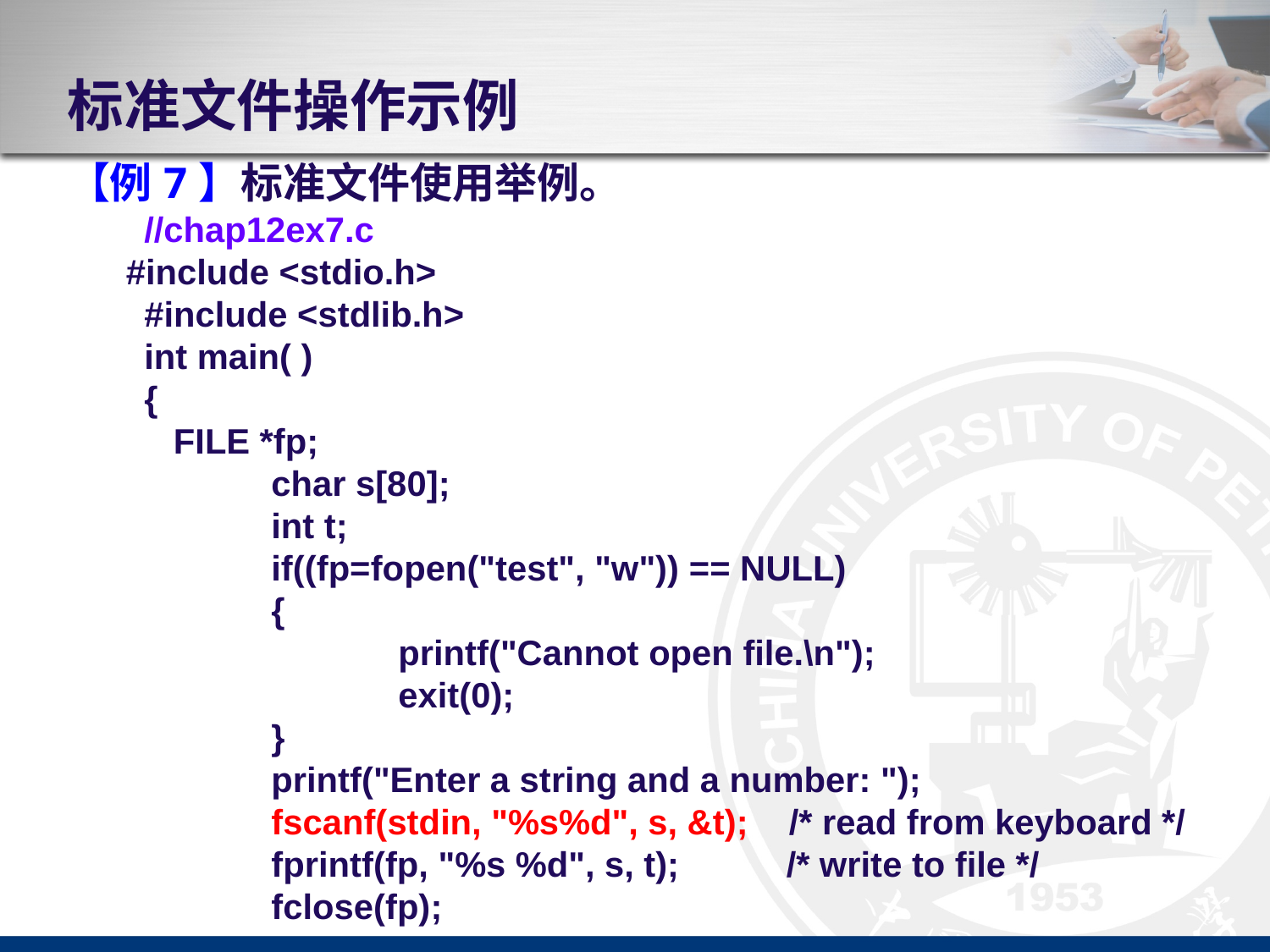

标准文件操作示例
【例7】标准文件使用举例。
 	//chap12ex7.c
      #include <stdio.h>
	#include <stdlib.h>
 	int main( )
 	{
 	   FILE *fp;
		char s[80];
		int t;
		if((fp=fopen("test", "w")) == NULL)
		{
			printf("Cannot open file.\n");
			exit(0);
		}
		printf("Enter a string and a number: ");
		fscanf(stdin, "%s%d", s, &t);	 /* read from keyboard */
		fprintf(fp, "%s %d", s, t);           /* write to file */
		fclose(fp);